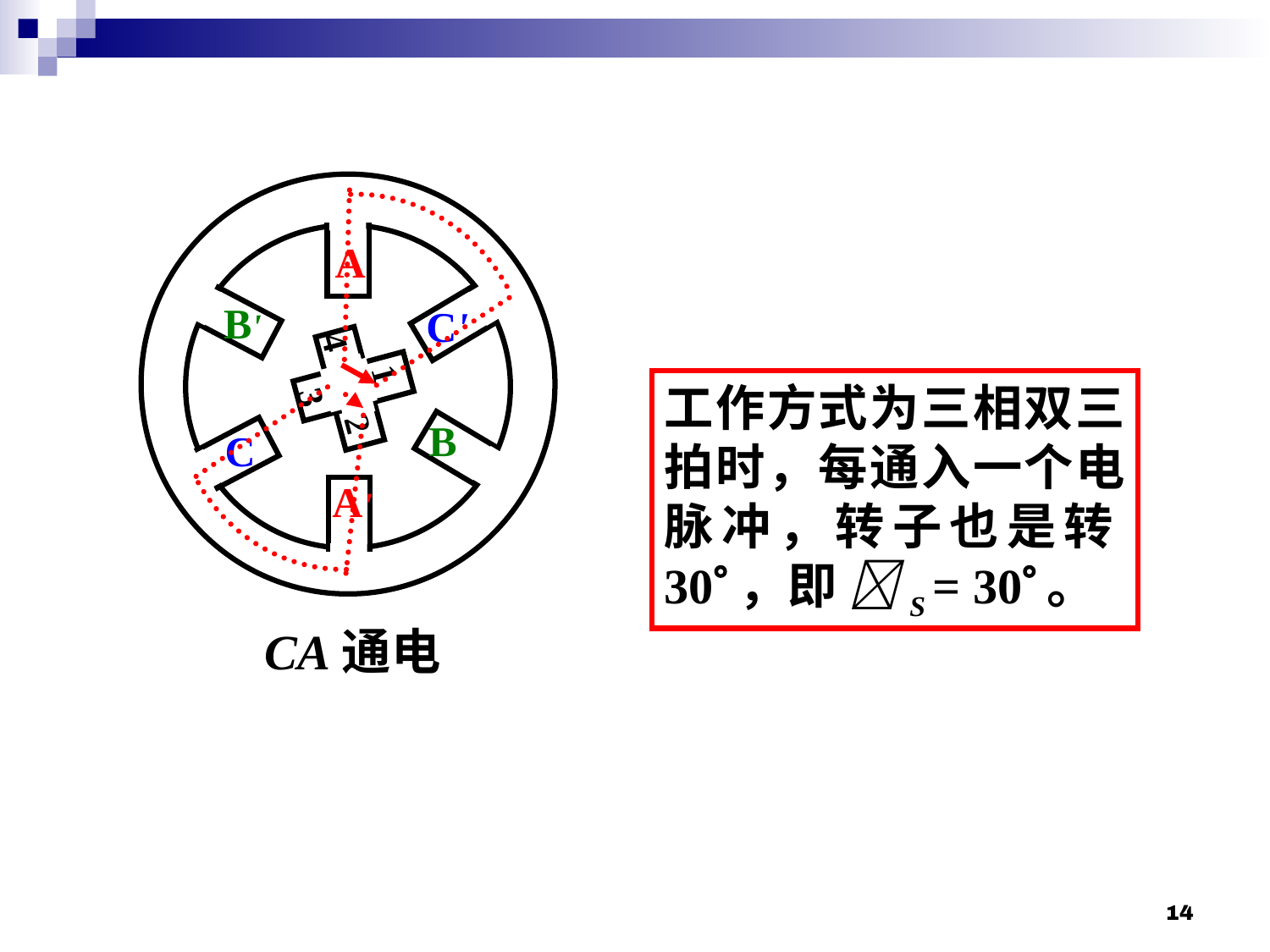

A
B'
C'
B
C
A'

4

1

3

2

工作方式为三相双三拍时，每通入一个电脉冲，转子也是转30°，即 θS = 30°。
CA通电
14